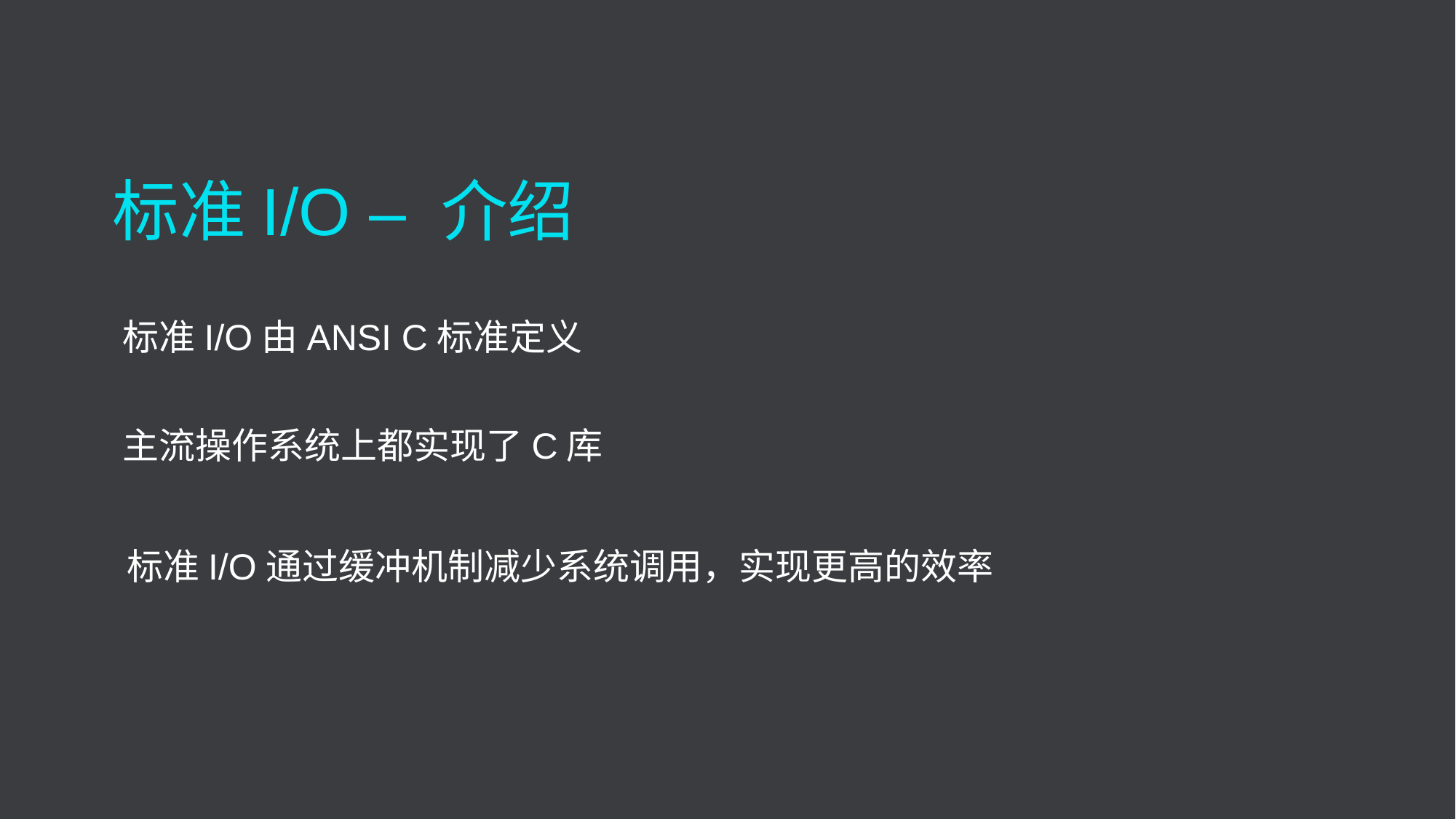

标准I/O – 介绍

  标准I/O由ANSI C标准定义

  主流操作系统上都实现了C库

  标准I/O通过缓冲机制减少系统调用，实现更高的效率